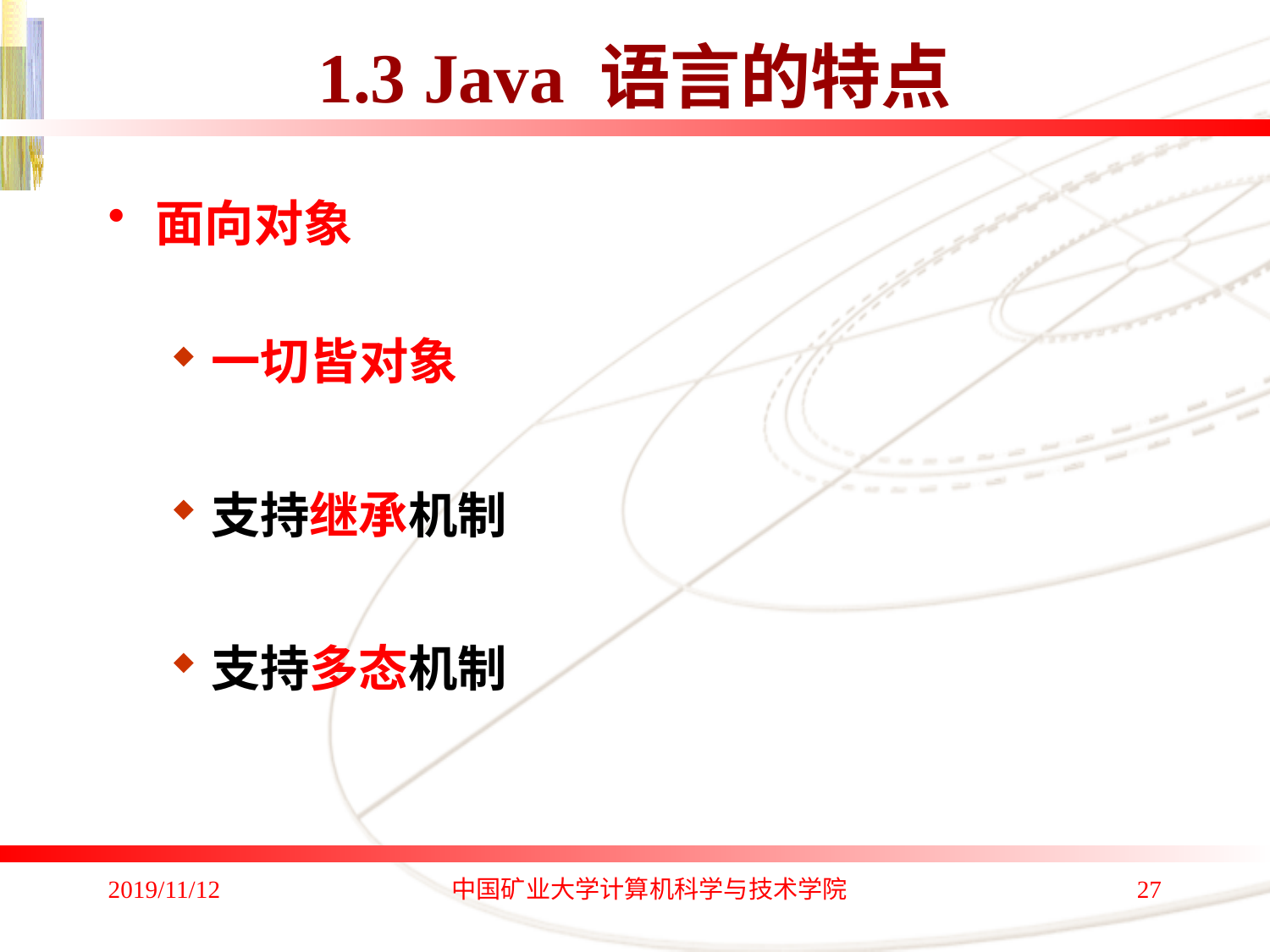

1.3 Java 语言的特点
面向对象

一切皆对象

支持继承机制

支持多态机制

2019/11/12
中国矿业大学计算机科学与技术学院
27